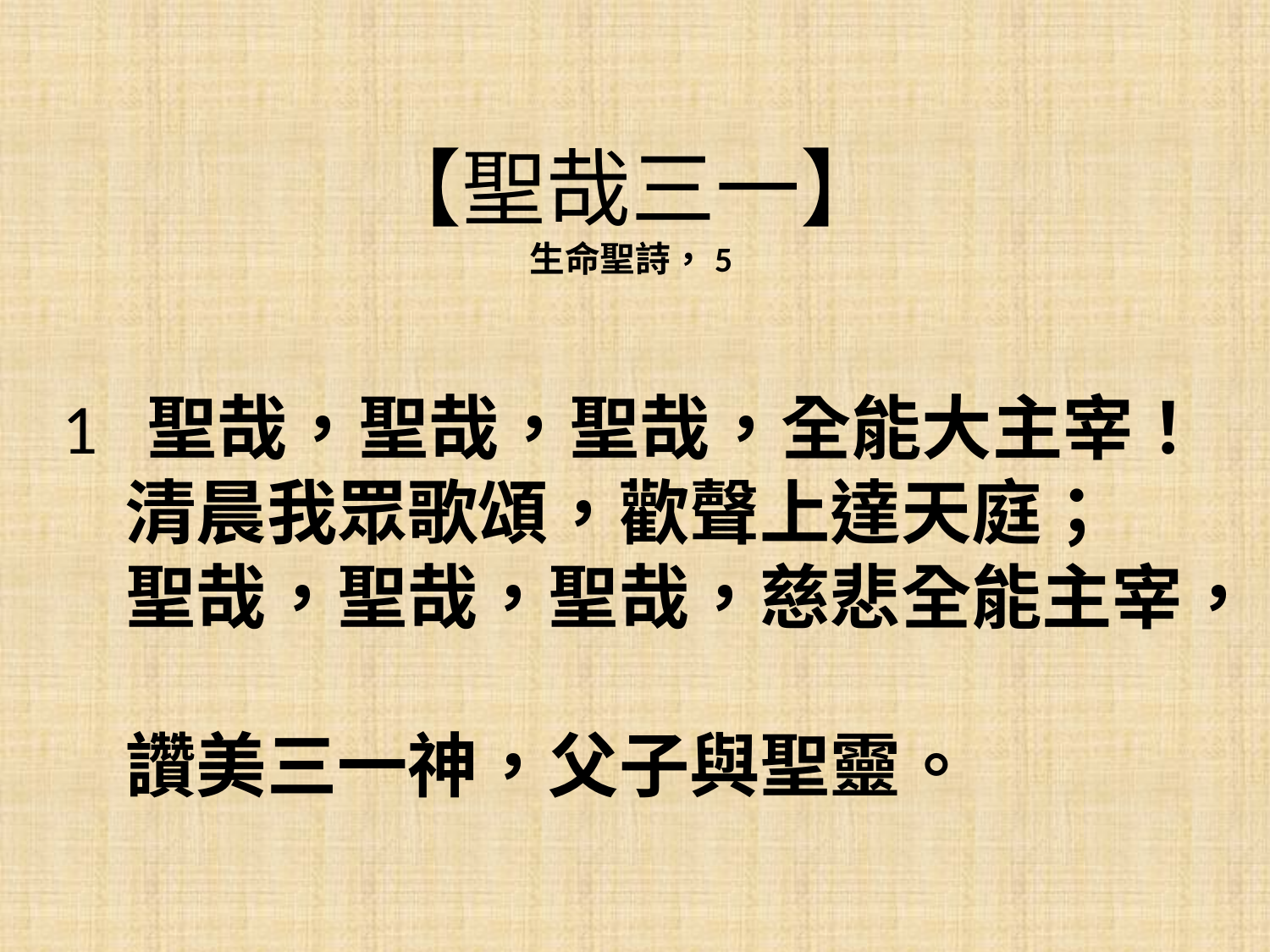

# 【聖哉三一】 生命聖詩，5
1  聖哉，聖哉，聖哉，全能大主宰！
 清晨我眾歌頌，歡聲上達天庭；
 聖哉，聖哉，聖哉，慈悲全能主宰，
 讚美三一神，父子與聖靈。